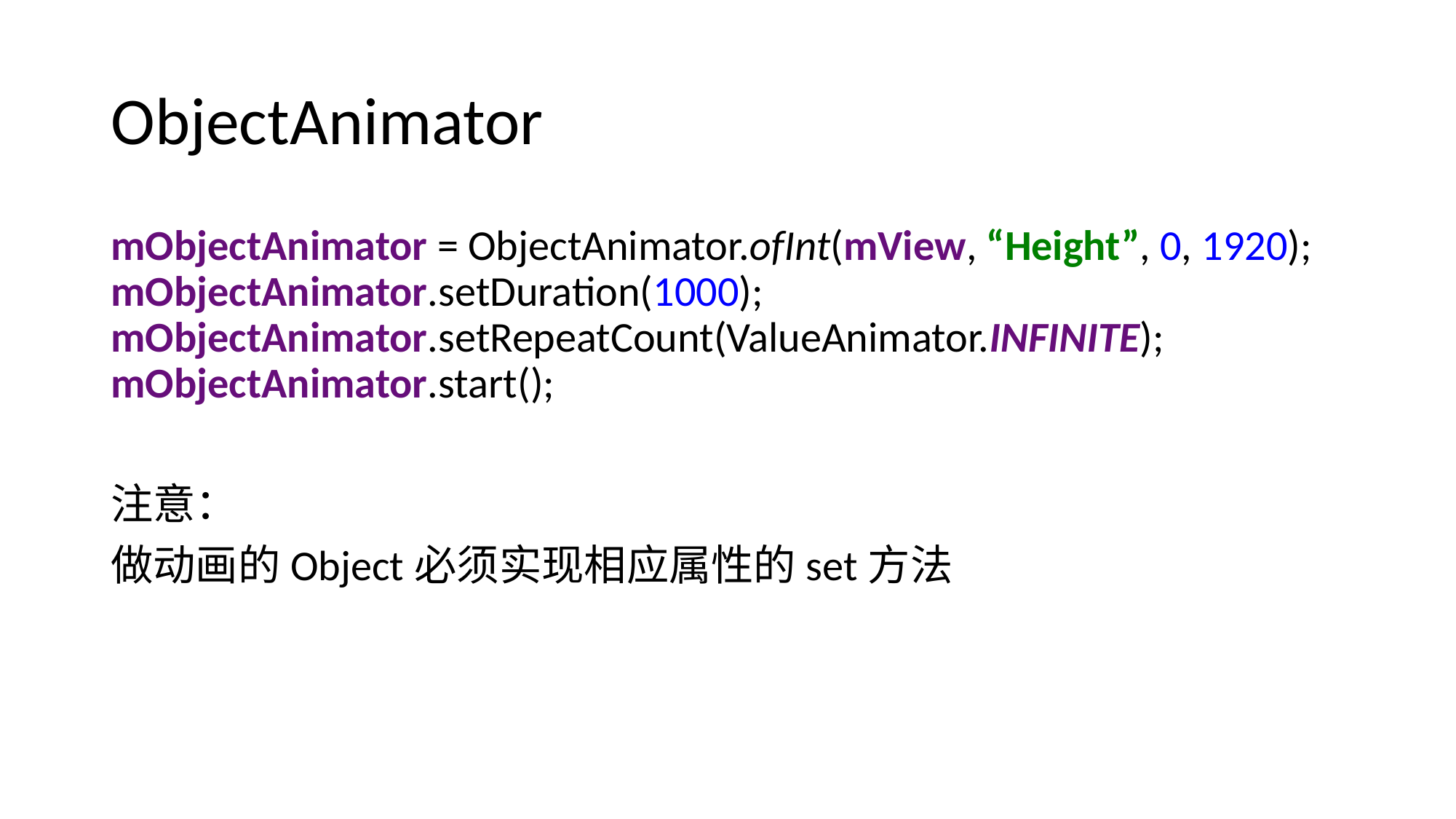

# ObjectAnimator
mObjectAnimator = ObjectAnimator.ofInt(mView, “Height”, 0, 1920);
mObjectAnimator.setDuration(1000);
mObjectAnimator.setRepeatCount(ValueAnimator.INFINITE);
mObjectAnimator.start();

注意：
做动画的Object必须实现相应属性的set方法